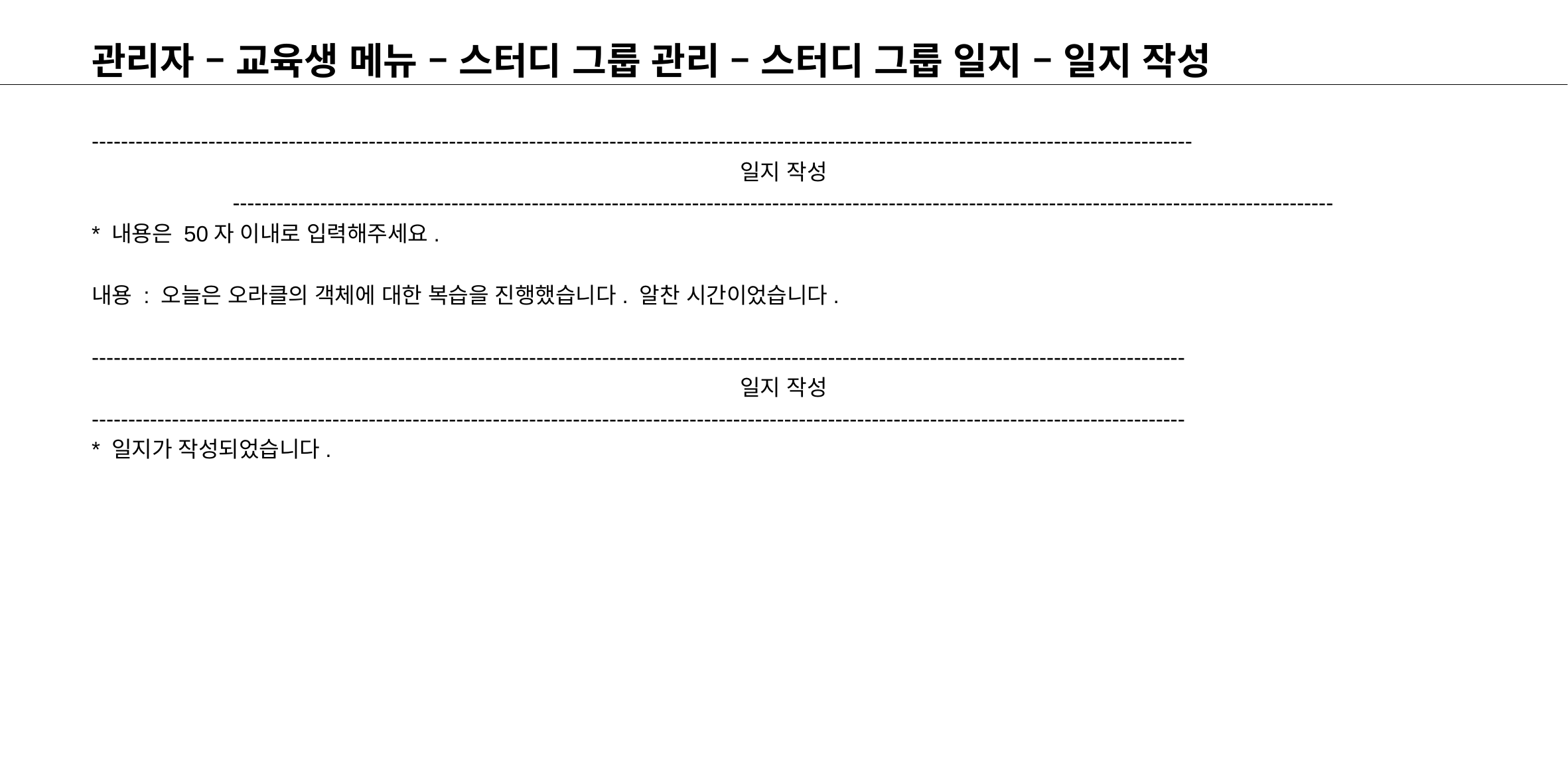

# 관리자 – 교육생 메뉴 – 스터디 그룹 관리 – 스터디 그룹 일지 – 일지 작성
-------------------------------------------------------------------------------------------------------------------------------------------------------
일지 작성
-------------------------------------------------------------------------------------------------------------------------------------------------------
* 내용은 50자 이내로 입력해주세요.

내용 : 오늘은 오라클의 객체에 대한 복습을 진행했습니다. 알찬 시간이었습니다.

------------------------------------------------------------------------------------------------------------------------------------------------------
일지 작성
------------------------------------------------------------------------------------------------------------------------------------------------------
* 일지가 작성되었습니다.